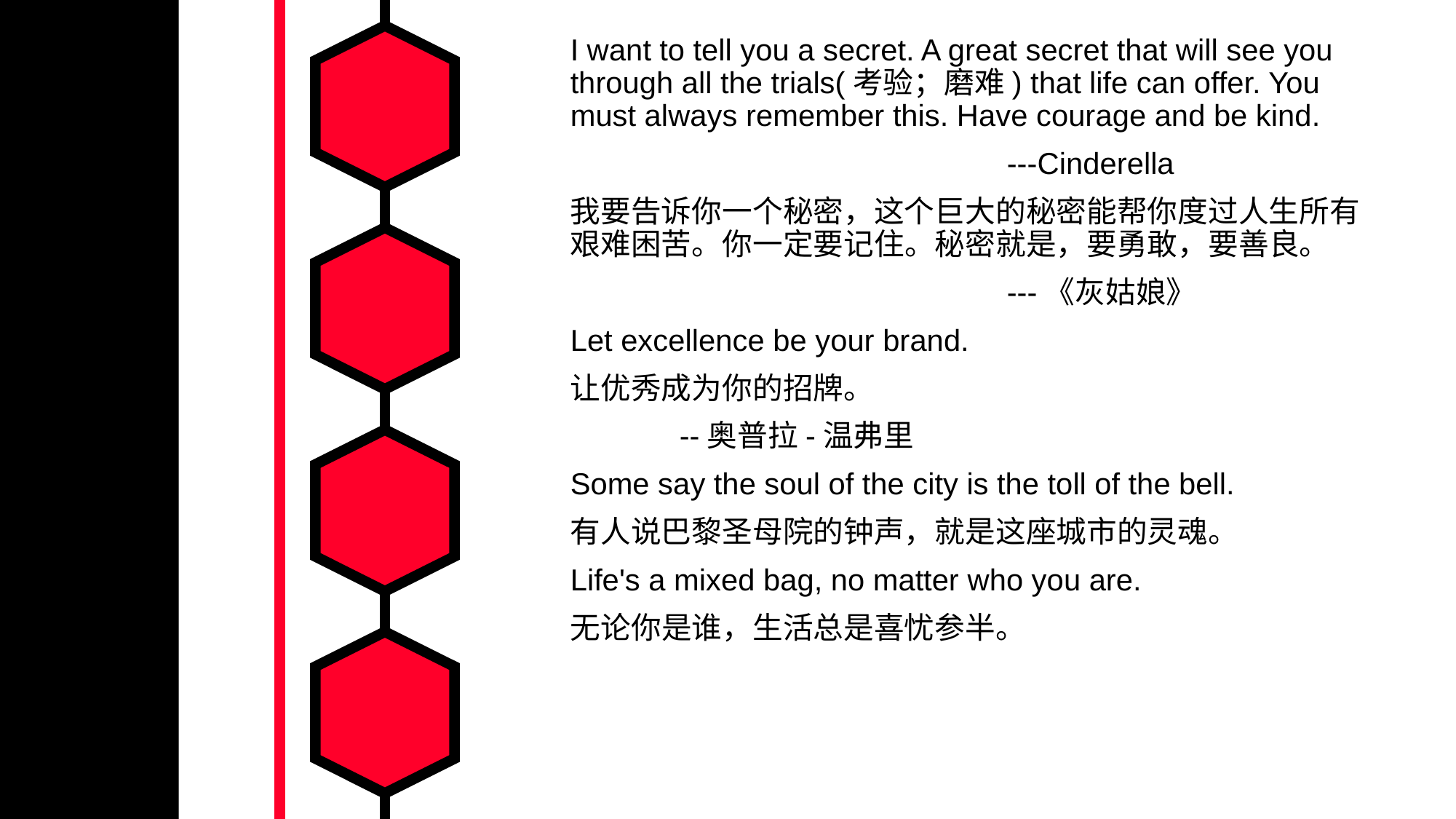

#
I want to tell you a secret. A great secret that will see you through all the trials(考验；磨难) that life can offer. You must always remember this. Have courage and be kind.
				---Cinderella
我要告诉你一个秘密，这个巨大的秘密能帮你度过人生所有艰难困苦。你一定要记住。秘密就是，要勇敢，要善良。
				---《灰姑娘》
Let excellence be your brand.
让优秀成为你的招牌。
	--奥普拉-温弗里
Some say the soul of the city is the toll of the bell.
有人说巴黎圣母院的钟声，就是这座城市的灵魂。
Life's a mixed bag, no matter who you are.
无论你是谁，生活总是喜忧参半。